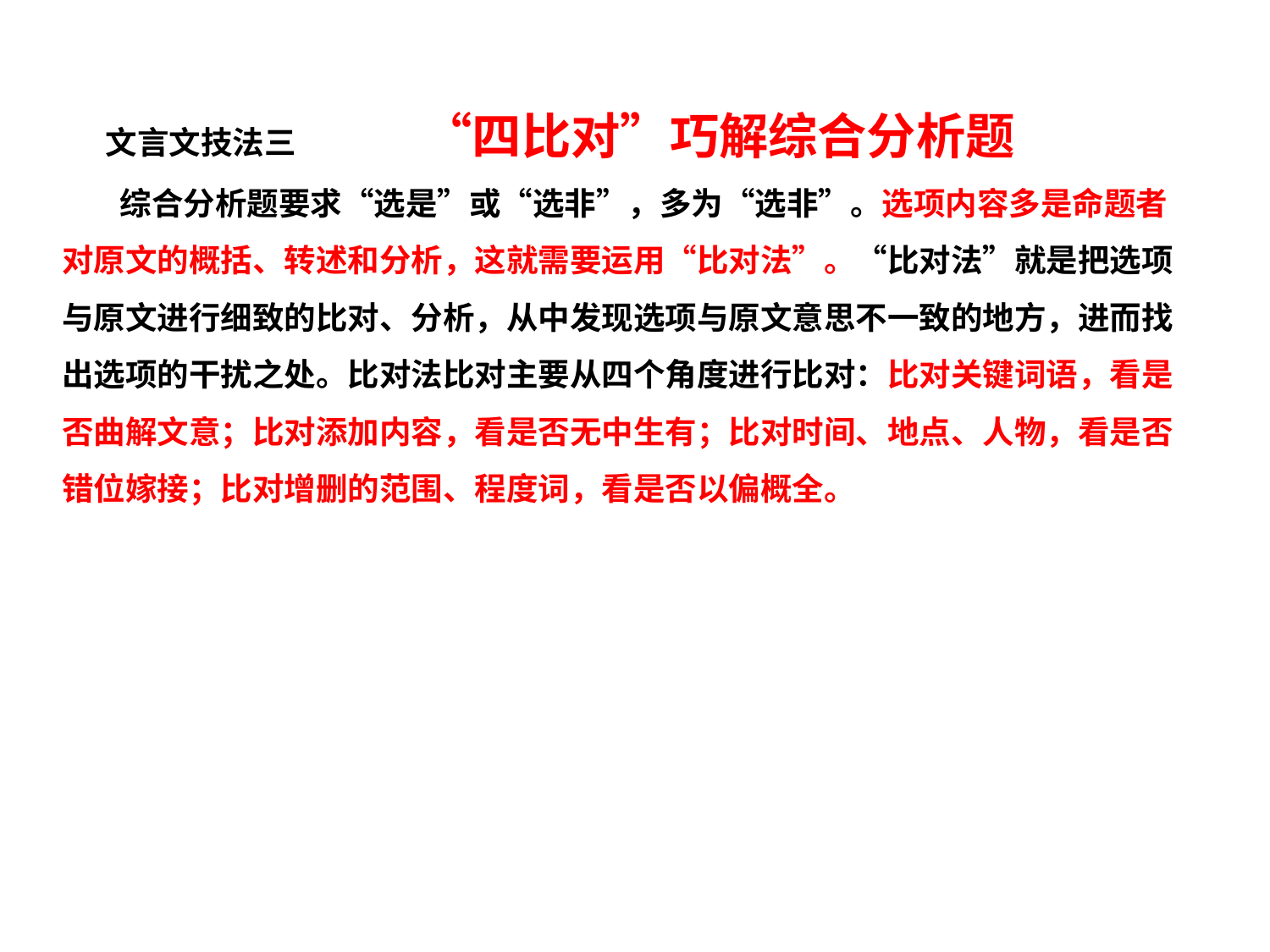

文言文技法三　　　　“四比对”巧解综合分析题
       综合分析题要求“选是”或“选非”，多为“选非”。选项内容多是命题者对原文的概括、转述和分析，这就需要运用“比对法”。“比对法”就是把选项与原文进行细致的比对、分析，从中发现选项与原文意思不一致的地方，进而找出选项的干扰之处。比对法比对主要从四个角度进行比对：比对关键词语，看是否曲解文意；比对添加内容，看是否无中生有；比对时间、地点、人物，看是否错位嫁接；比对增删的范围、程度词，看是否以偏概全。